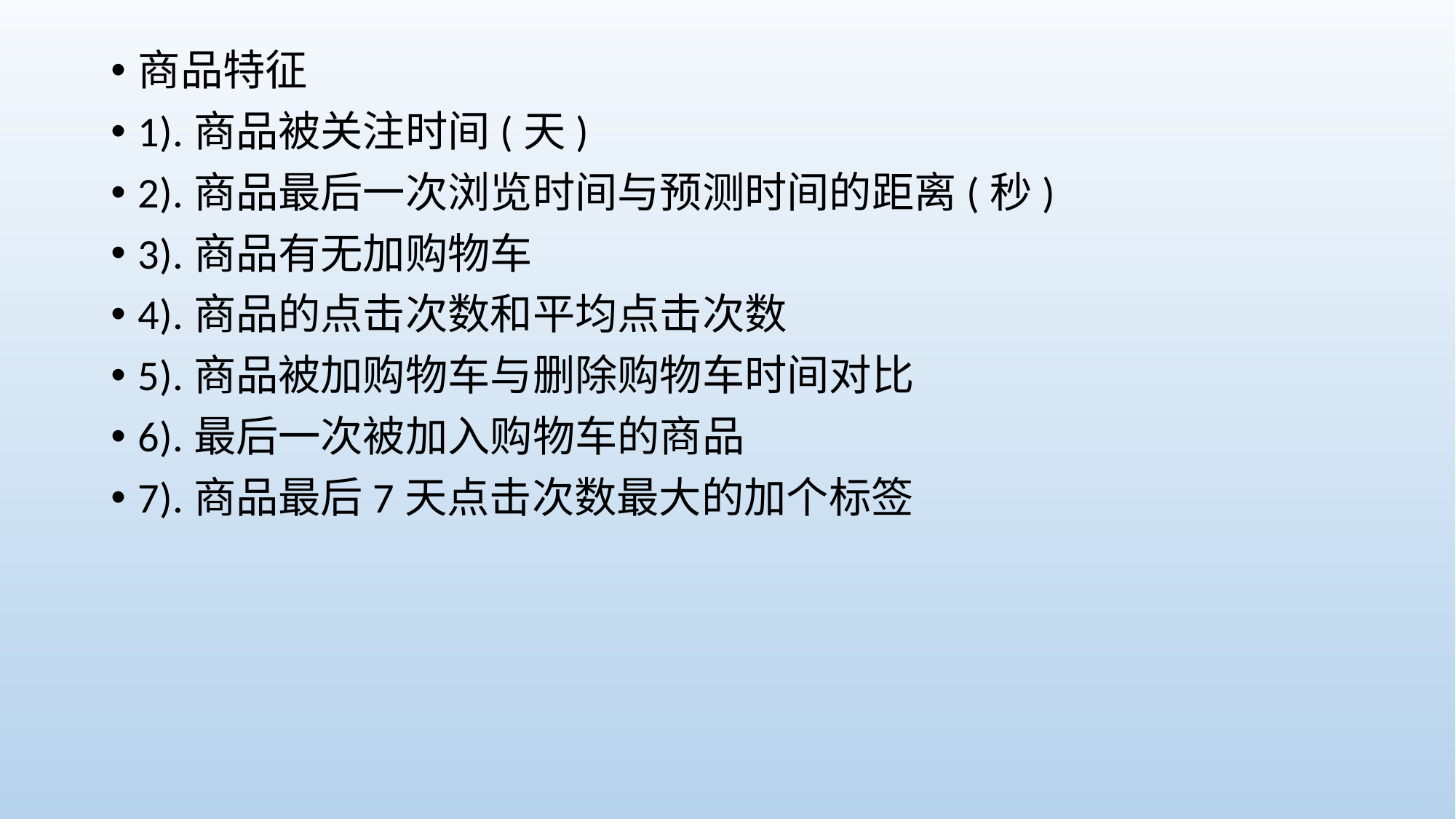

# 商品特征
1).商品被关注时间(天)
2).商品最后一次浏览时间与预测时间的距离(秒)
3).商品有无加购物车
4).商品的点击次数和平均点击次数
5).商品被加购物车与删除购物车时间对比
6).最后一次被加入购物车的商品
7).商品最后7天点击次数最大的加个标签